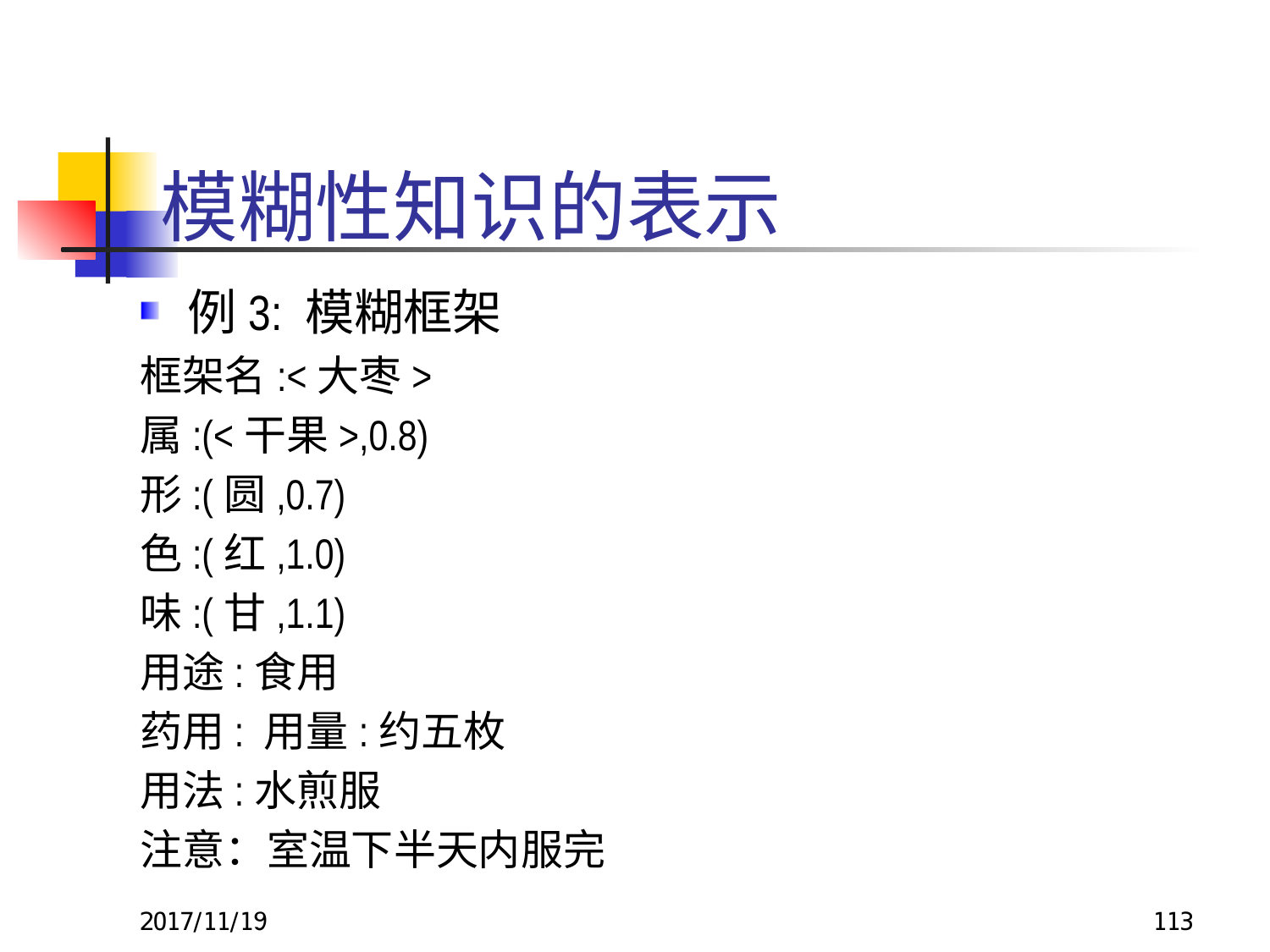

模糊性知识的表示
例3: 模糊框架
框架名:<大枣>
属:(<干果>,0.8)
形:(圆,0.7)
色:(红,1.0)
味:(甘,1.1)
用途:食用
药用: 用量:约五枚
用法:水煎服
注意：室温下半天内服完
2017/11/19
113